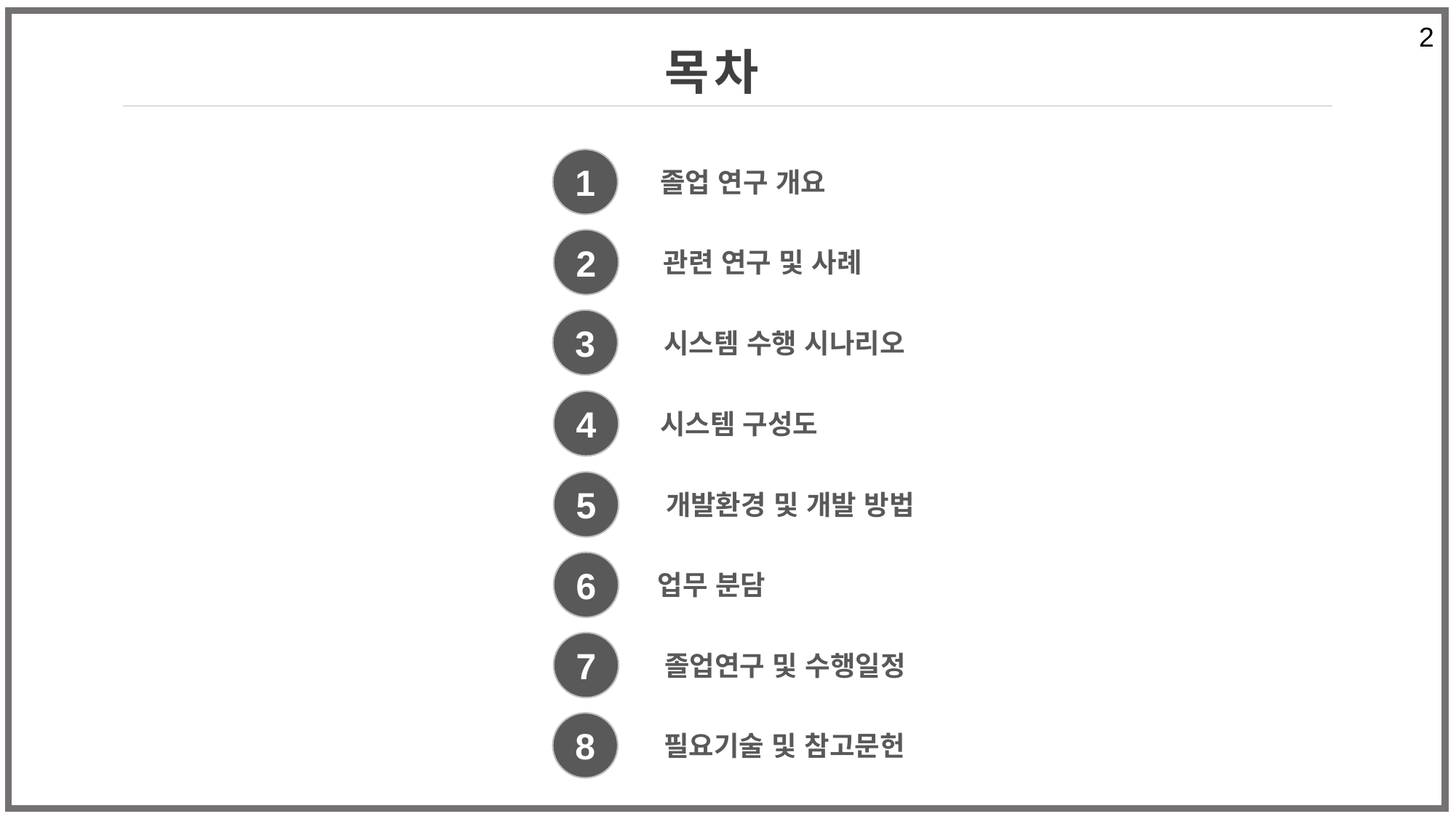

2
목차
1
졸업 연구 개요
2
관련 연구 및 사례
3
시스템 수행 시나리오
4
시스템 구성도
5
개발환경 및 개발 방법
6
업무 분담
7
졸업연구 및 수행일정
8
필요기술 및 참고문헌